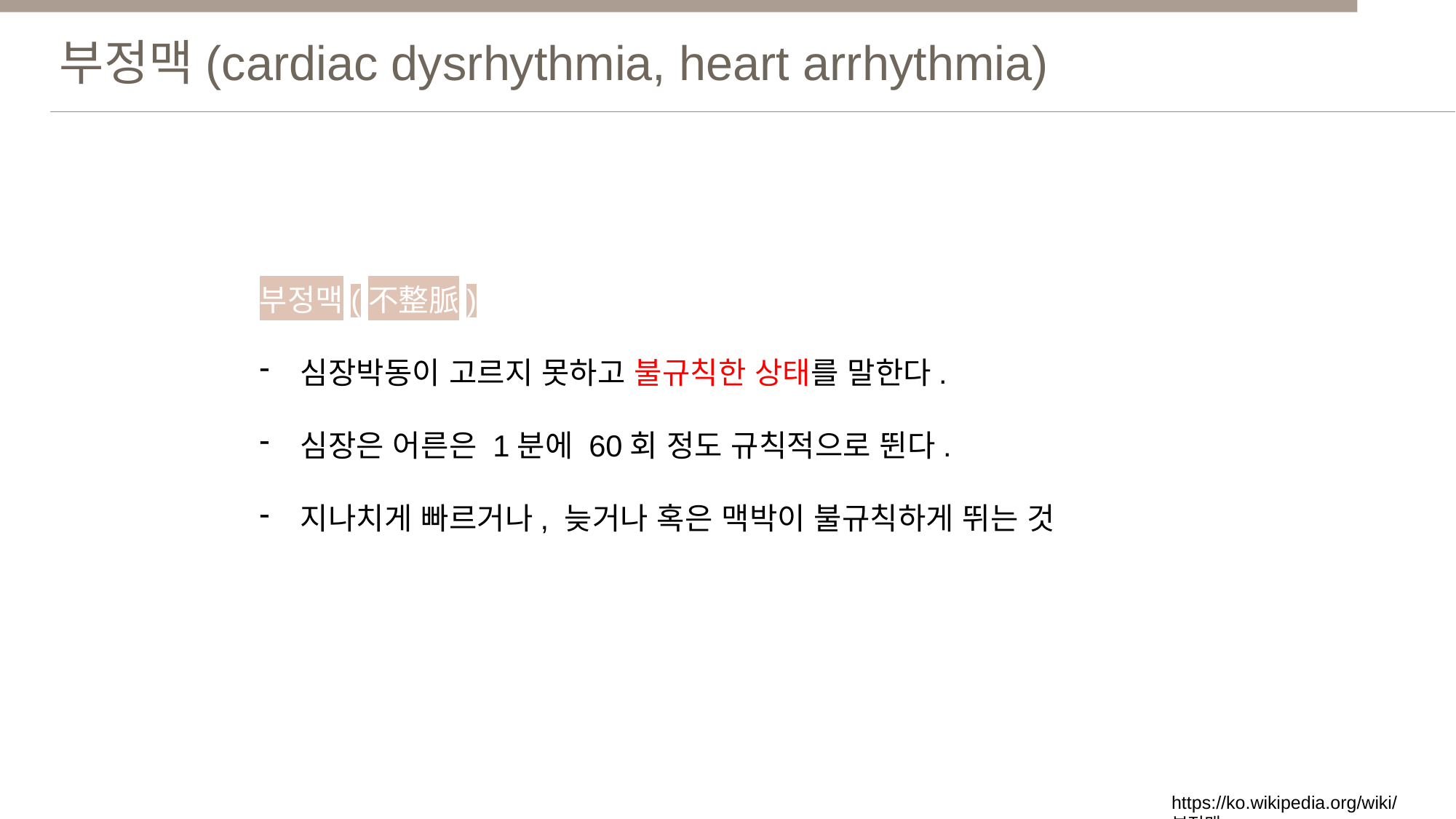

부정맥(cardiac dysrhythmia, heart arrhythmia)
부정맥(不整脈)

심장박동이 고르지 못하고 불규칙한 상태를 말한다.

심장은 어른은 1분에 60회 정도 규칙적으로 뛴다.

지나치게 빠르거나, 늦거나 혹은 맥박이 불규칙하게 뛰는 것
https://ko.wikipedia.org/wiki/부정맥